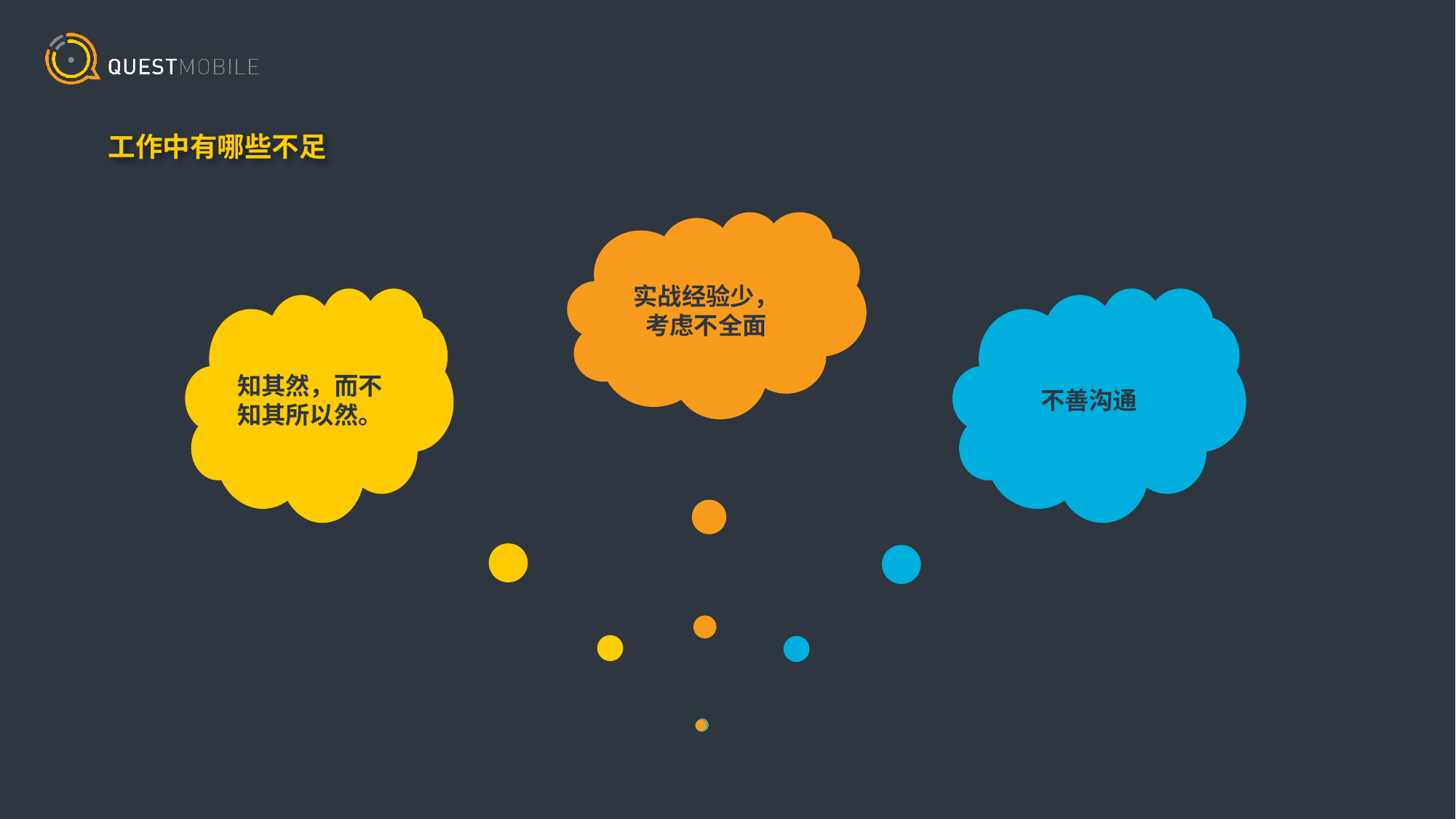

工作中有哪些不足
实战经验少，
考虑不全面
知其然，而不知其所以然。
不善沟通